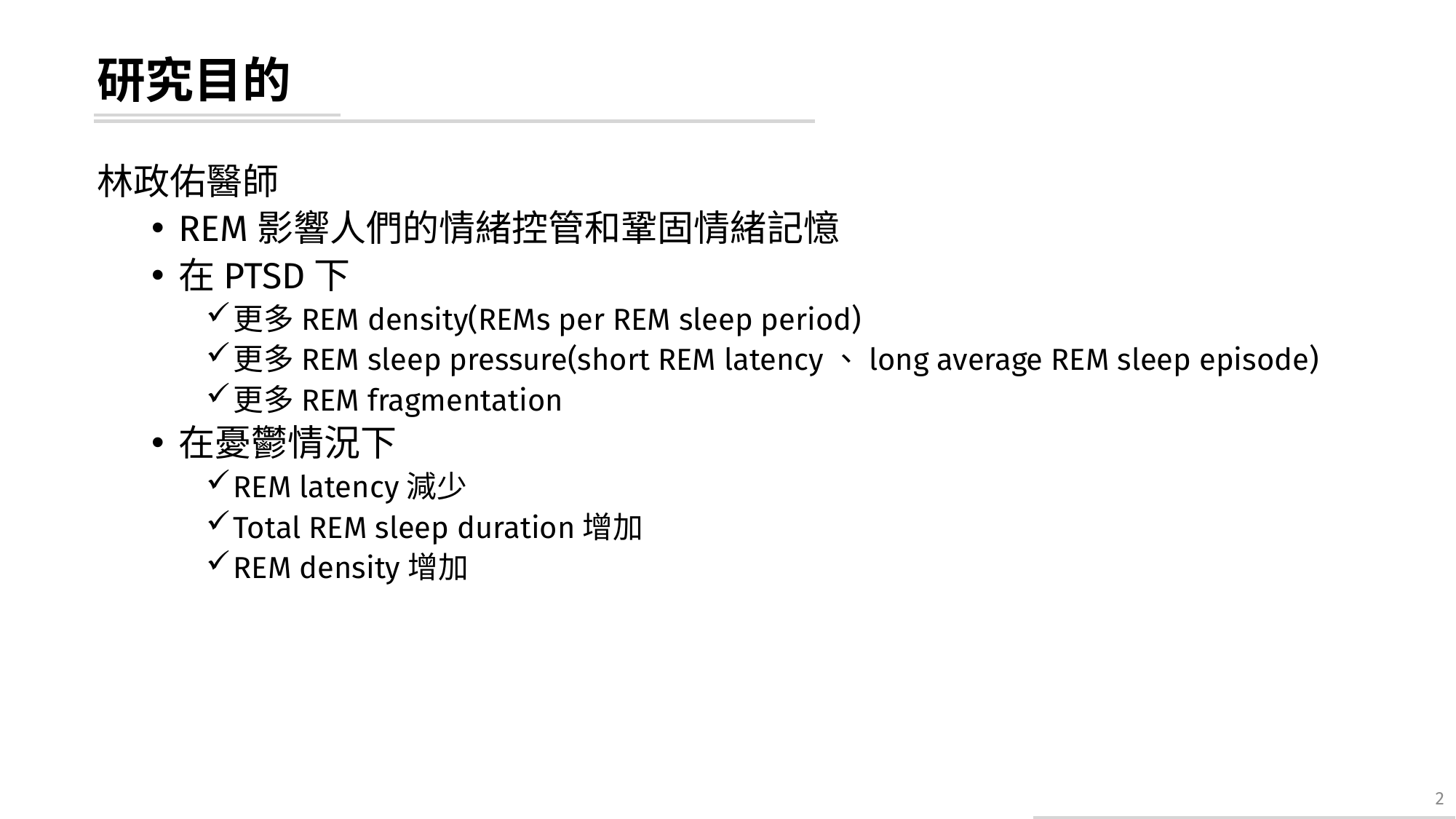

# 研究目的
林政佑醫師
REM影響人們的情緒控管和鞏固情緒記憶
在PTSD下
更多REM density(REMs per REM sleep period)
更多REM sleep pressure(short REM latency、long average REM sleep episode)
更多REM fragmentation
在憂鬱情況下
REM latency減少
Total REM sleep duration增加
REM density增加
2